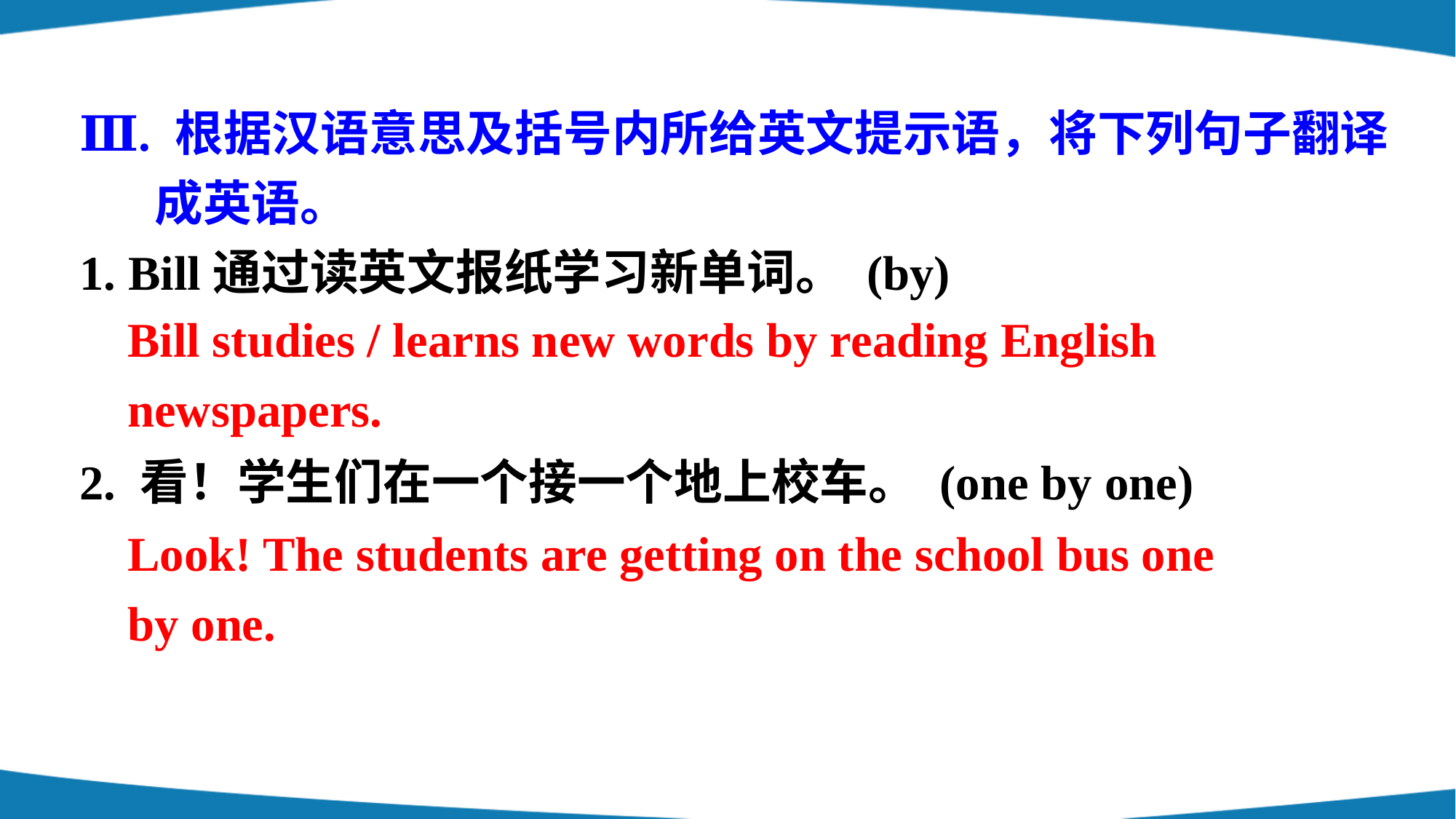

Ⅲ. 根据汉语意思及括号内所给英文提示语，将下列句子翻译成英语。
1. Bill通过读英文报纸学习新单词。 (by)

2. 看！学生们在一个接一个地上校车。 (one by one)
Bill studies / learns new words by reading English newspapers.
Look! The students are getting on the school bus one by one.